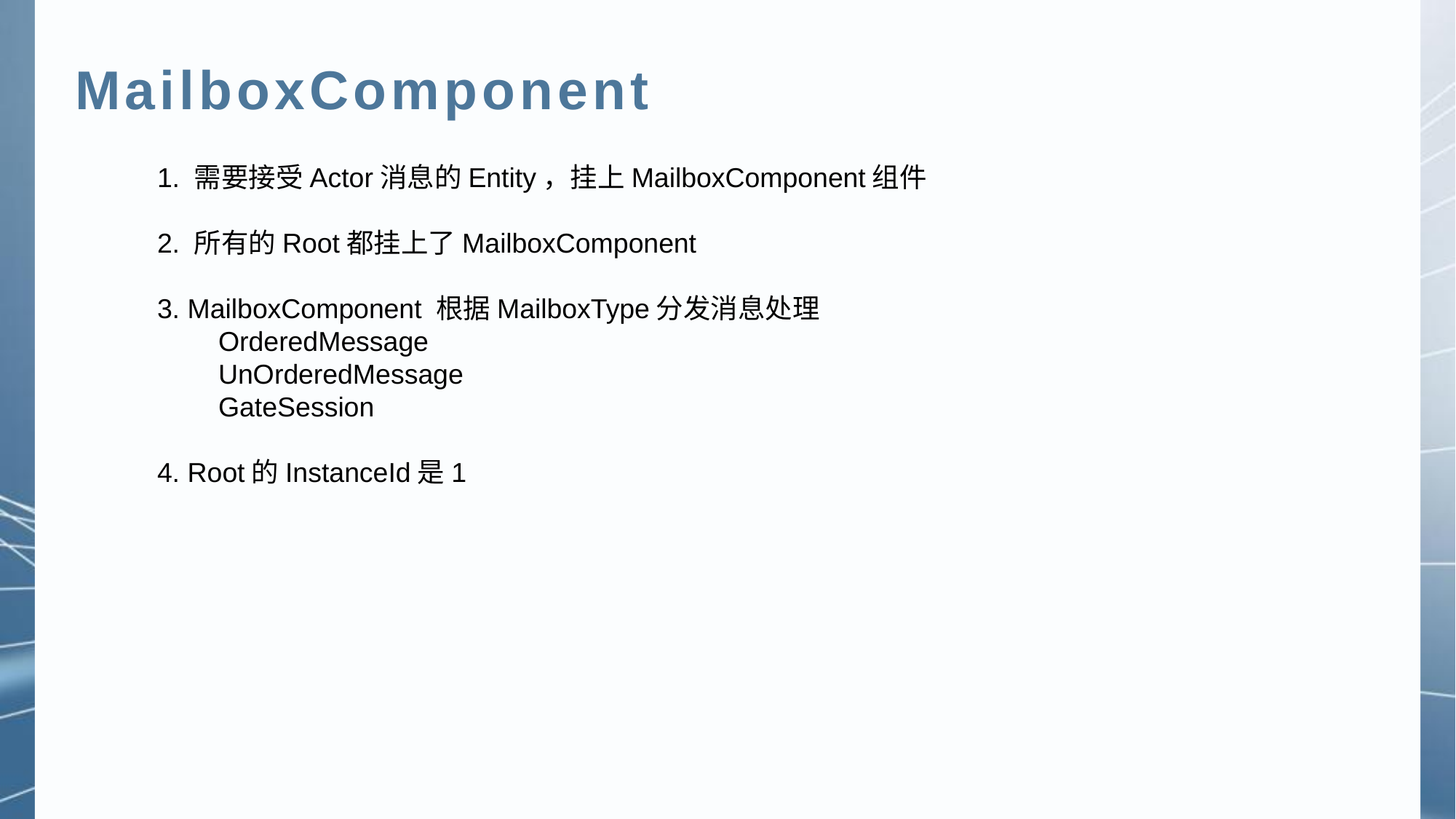

MailboxComponent
1. 需要接受Actor消息的Entity，挂上MailboxComponent组件

2. 所有的Root都挂上了MailboxComponent

3. MailboxComponent 根据MailboxType分发消息处理
        OrderedMessage
        UnOrderedMessage
        GateSession

4. Root的InstanceId是1